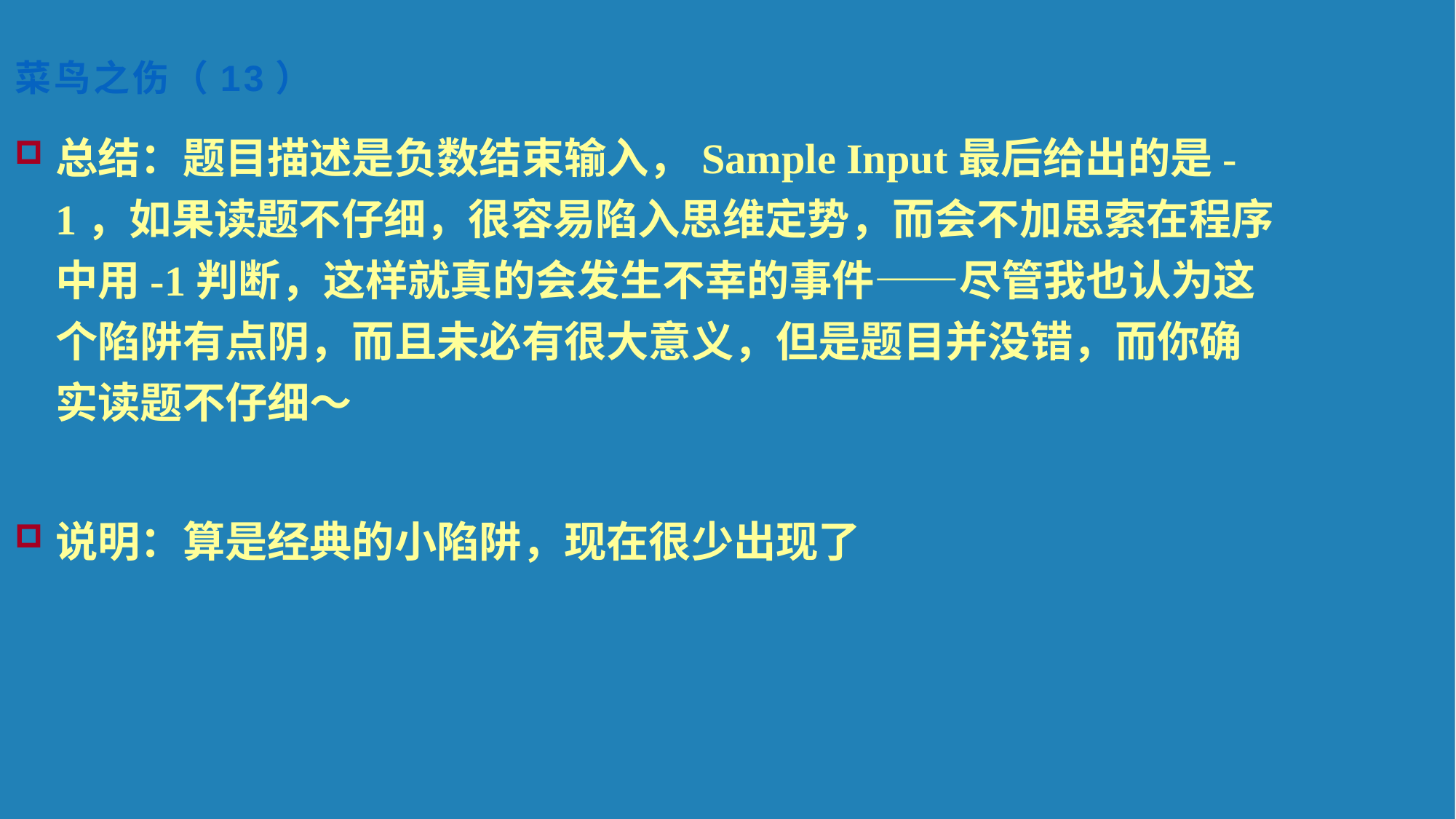

菜鸟之伤（13）
总结：题目描述是负数结束输入，Sample Input最后给出的是-1，如果读题不仔细，很容易陷入思维定势，而会不加思索在程序中用-1判断，这样就真的会发生不幸的事件——尽管我也认为这个陷阱有点阴，而且未必有很大意义，但是题目并没错，而你确实读题不仔细～

说明：算是经典的小陷阱，现在很少出现了

110